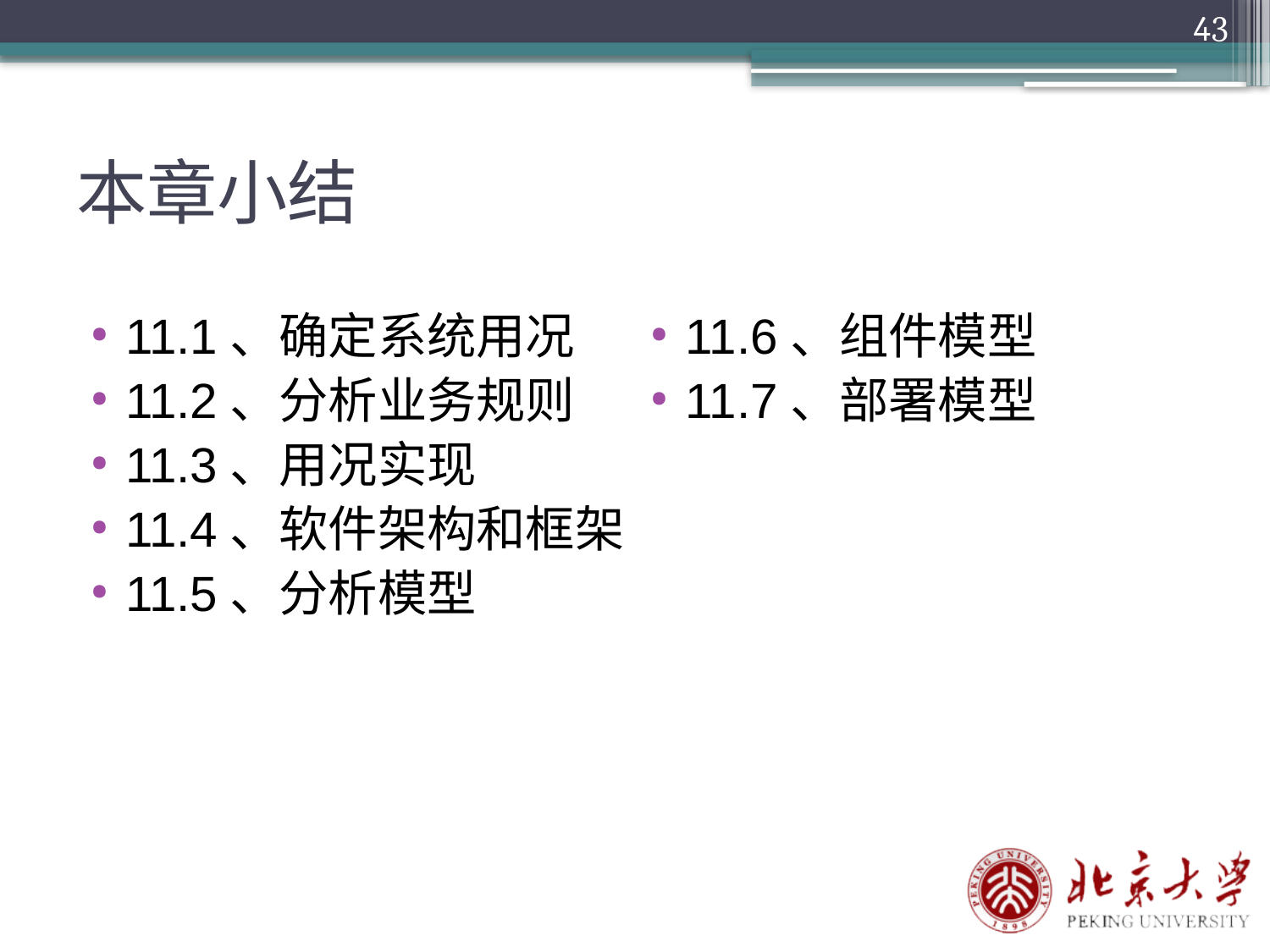

43
# 本章小结
11.1、确定系统用况
11.2、分析业务规则
11.3、用况实现
11.4、软件架构和框架
11.5、分析模型
11.6、组件模型
11.7、部署模型